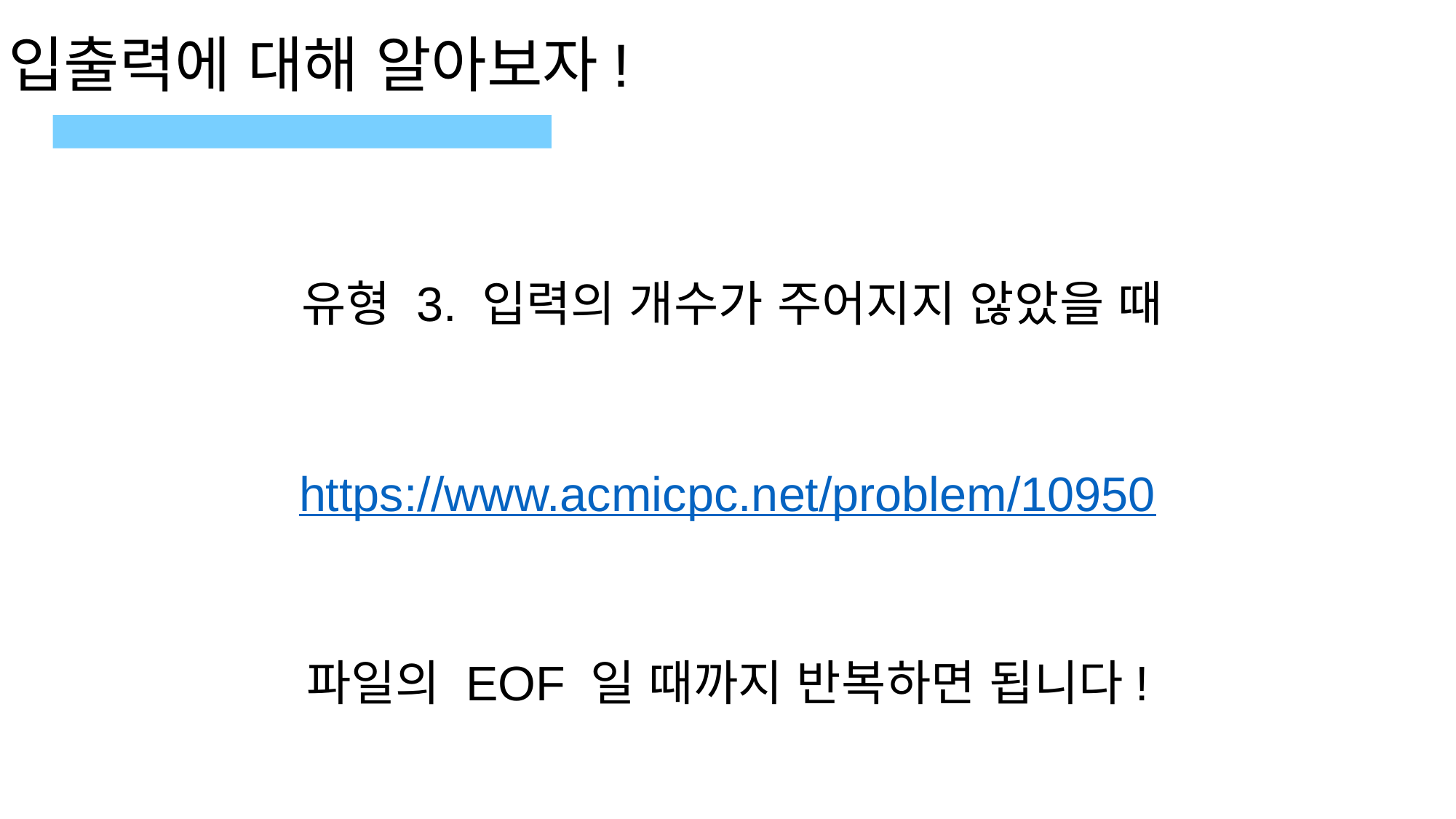

입출력에 대해 알아보자!

 유형 3. 입력의 개수가 주어지지 않았을 때
https://www.acmicpc.net/problem/10950
파일의 EOF 일 때까지 반복하면 됩니다!